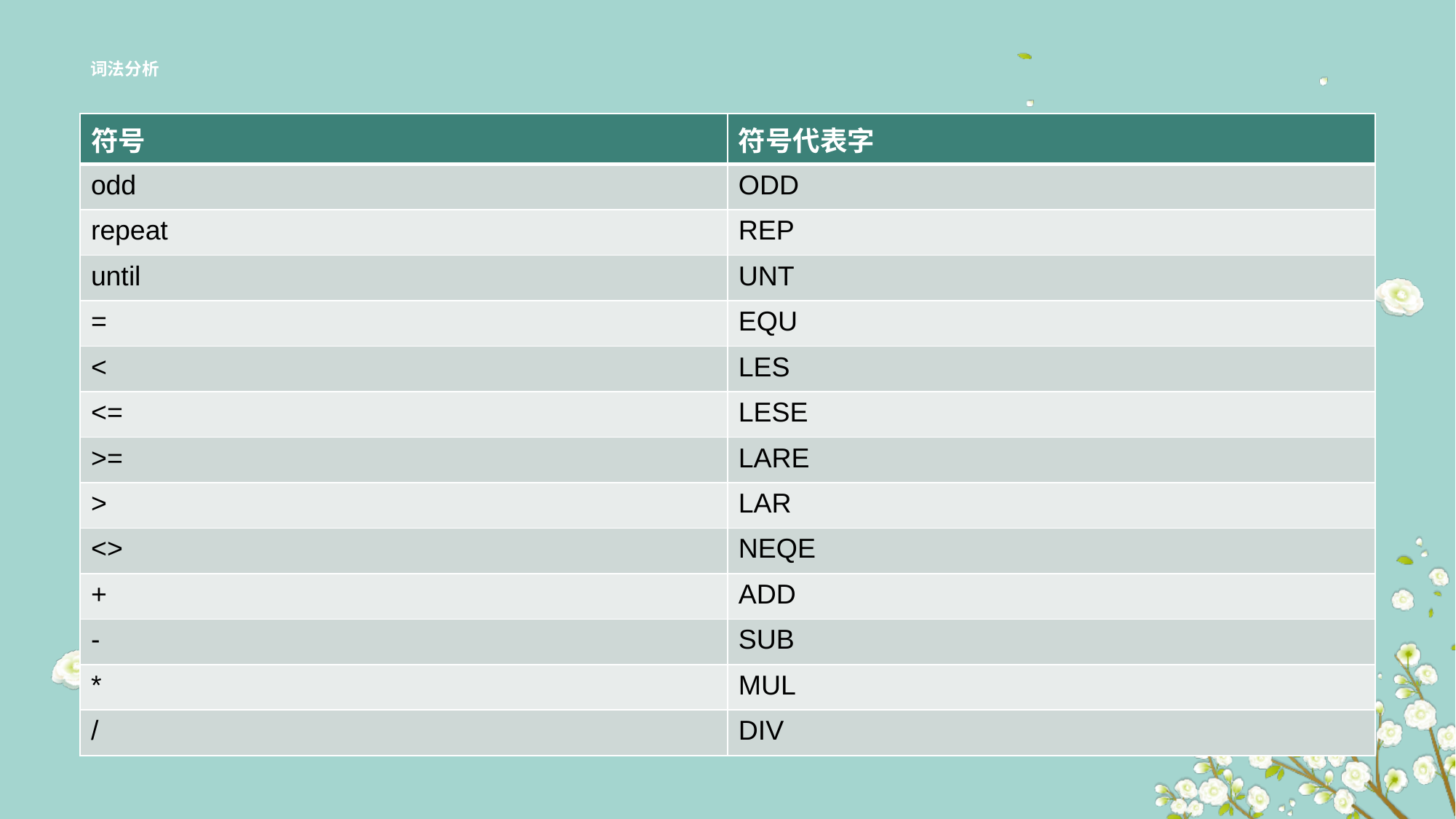

# 词法分析
| 符号 | 符号代表字 |
| --- | --- |
| odd | ODD |
| repeat | REP |
| until | UNT |
| = | EQU |
| < | LES |
| <= | LESE |
| >= | LARE |
| > | LAR |
| <> | NEQE |
| + | ADD |
| - | SUB |
| \* | MUL |
| / | DIV |